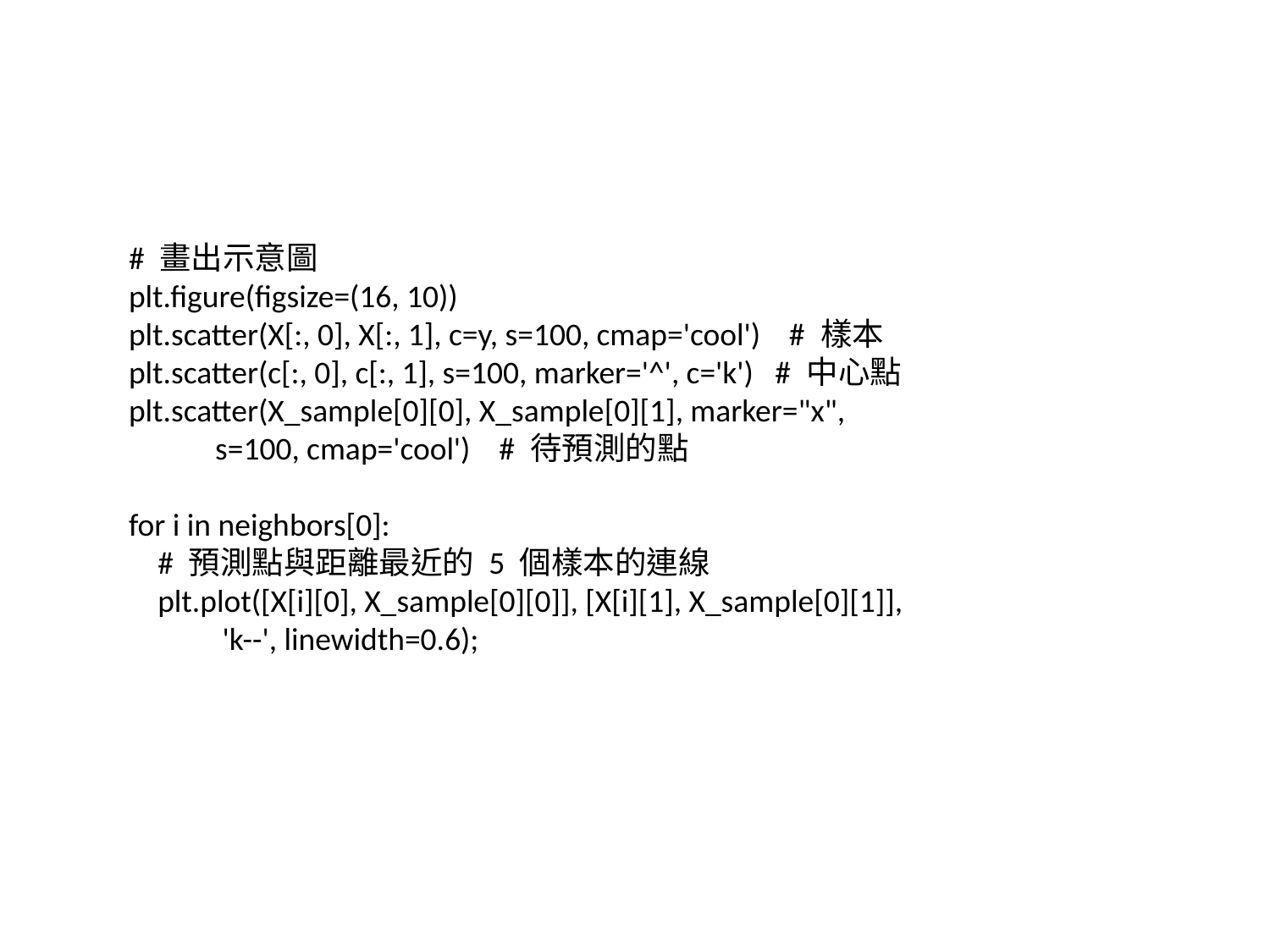

# 畫出示意圖
plt.figure(figsize=(16, 10))
plt.scatter(X[:, 0], X[:, 1], c=y, s=100, cmap='cool')    # 樣本
plt.scatter(c[:, 0], c[:, 1], s=100, marker='^', c='k')   # 中心點
plt.scatter(X_sample[0][0], X_sample[0][1], marker="x",
            s=100, cmap='cool')    # 待預測的點

for i in neighbors[0]:
    # 預測點與距離最近的 5 個樣本的連線
    plt.plot([X[i][0], X_sample[0][0]], [X[i][1], X_sample[0][1]],
             'k--', linewidth=0.6);